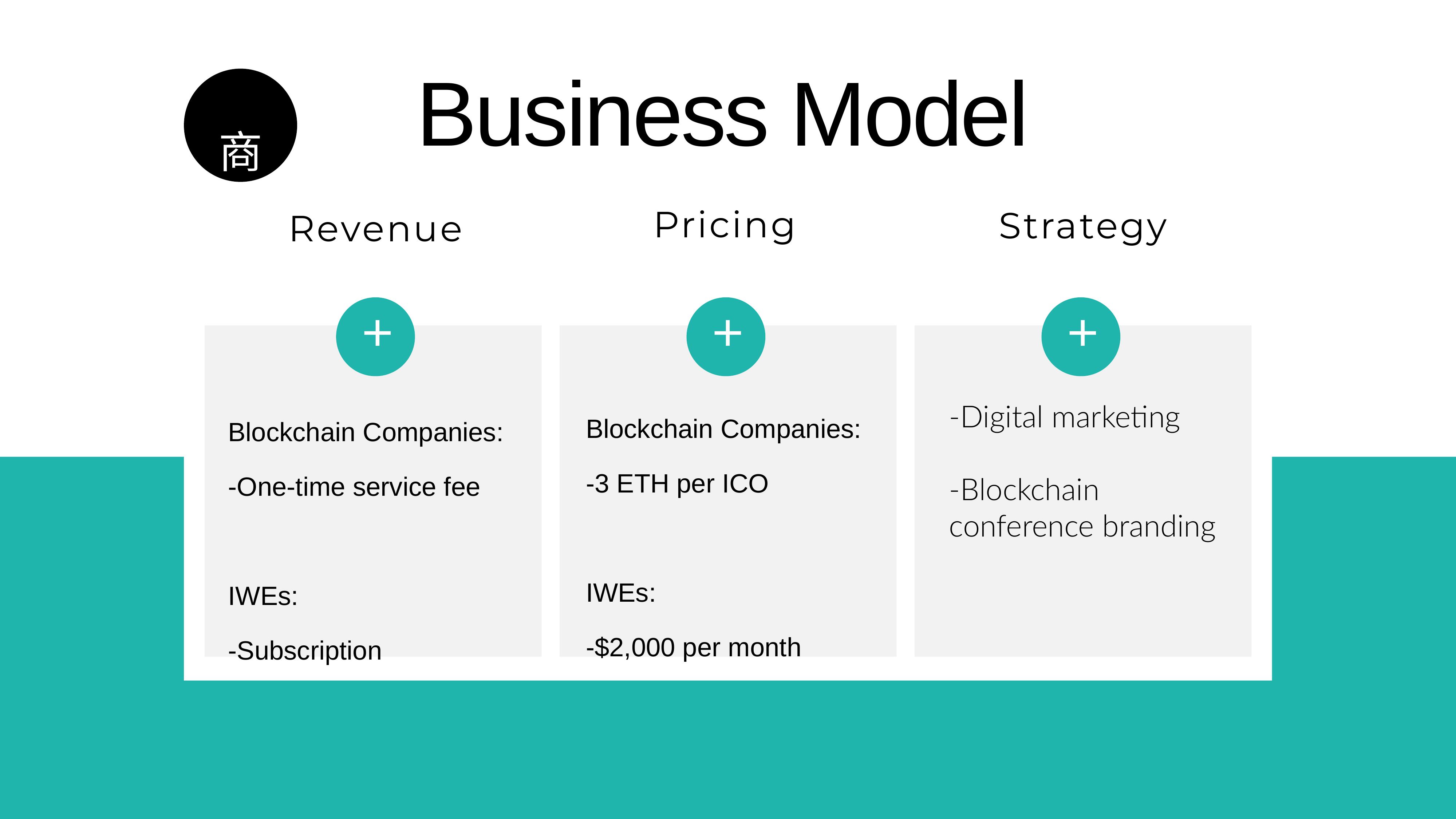

Business Model
商
Pricing
Strategy
Revenue
+

+

+

-Digital marketing

-Blockchain conference branding

Blockchain Companies:
-3 ETH per ICO

IWEs:
-$2,000 per month

Blockchain Companies:
-One-time service fee

IWEs:
-Subscription